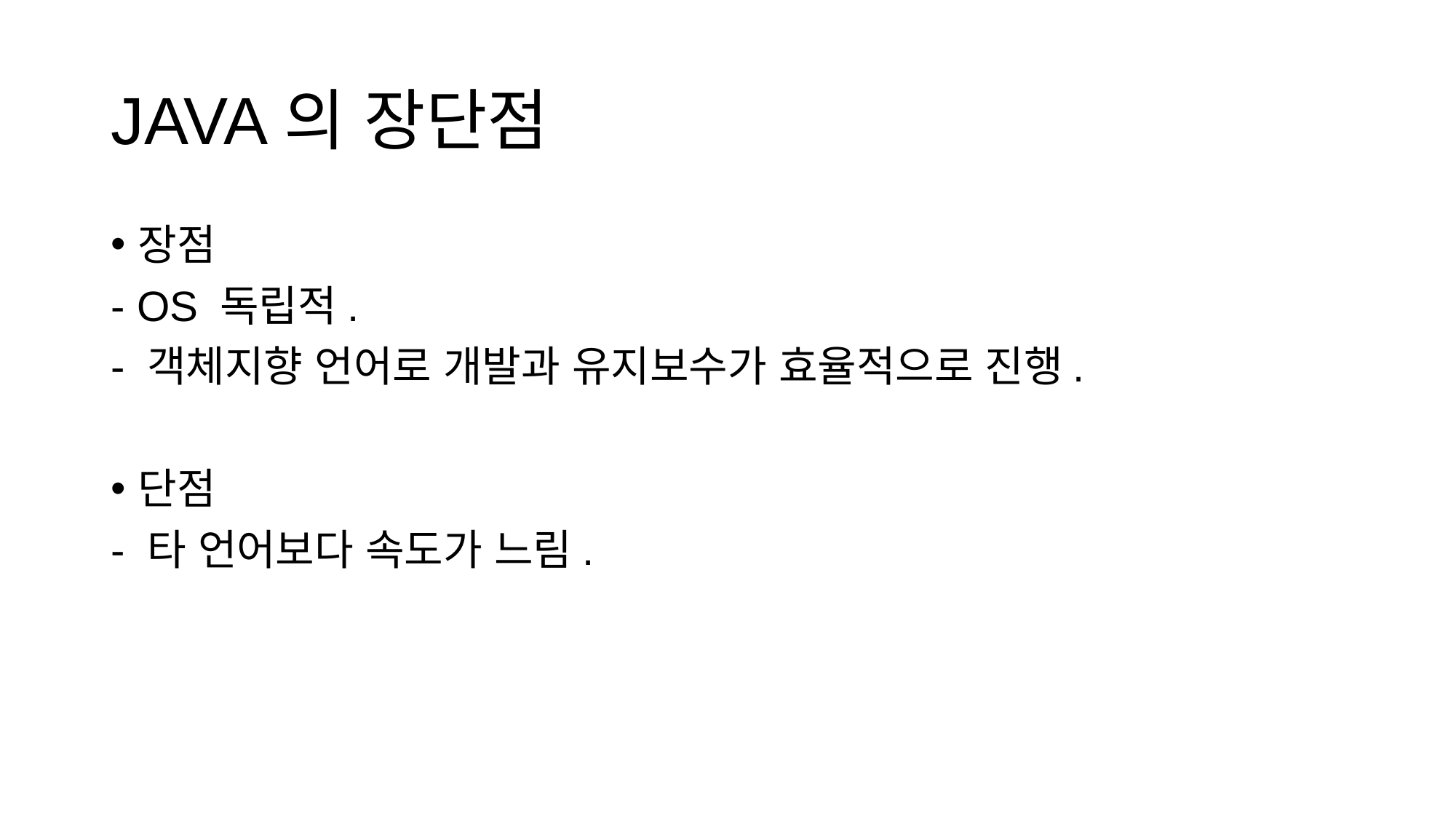

# JAVA의 장단점
장점
- OS 독립적.
- 객체지향 언어로 개발과 유지보수가 효율적으로 진행.

단점
- 타 언어보다 속도가 느림.